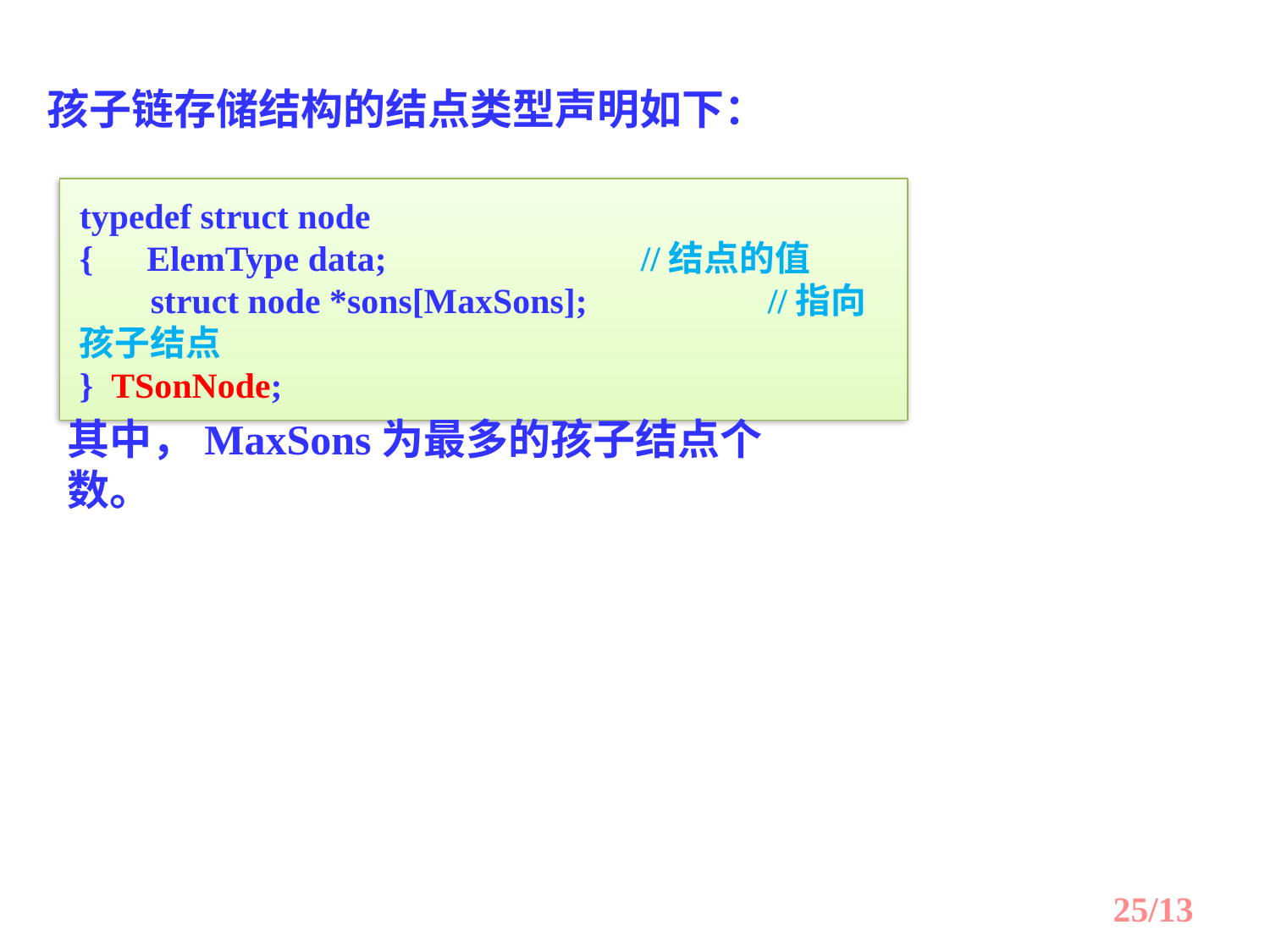

孩子链存储结构的结点类型声明如下：
typedef struct node
{      ElemType data;		      //结点的值
        struct node *sons[MaxSons];	      //指向孩子结点
}  TSonNode;
其中，MaxSons为最多的孩子结点个数。
25/13